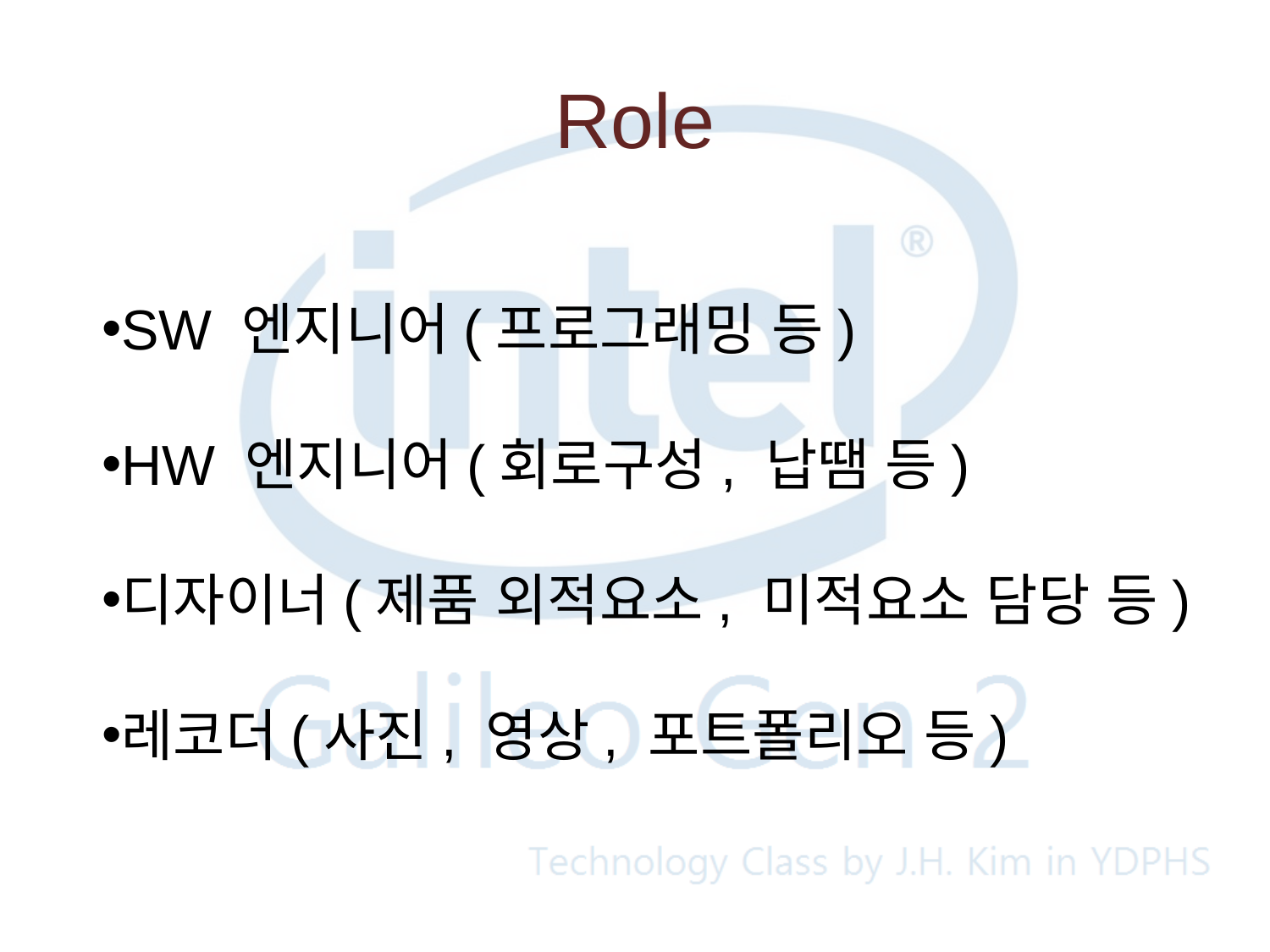

# Role
SW 엔지니어(프로그래밍 등)

HW 엔지니어(회로구성, 납땜 등)

디자이너(제품 외적요소, 미적요소 담당 등)

레코더(사진, 영상, 포트폴리오 등)